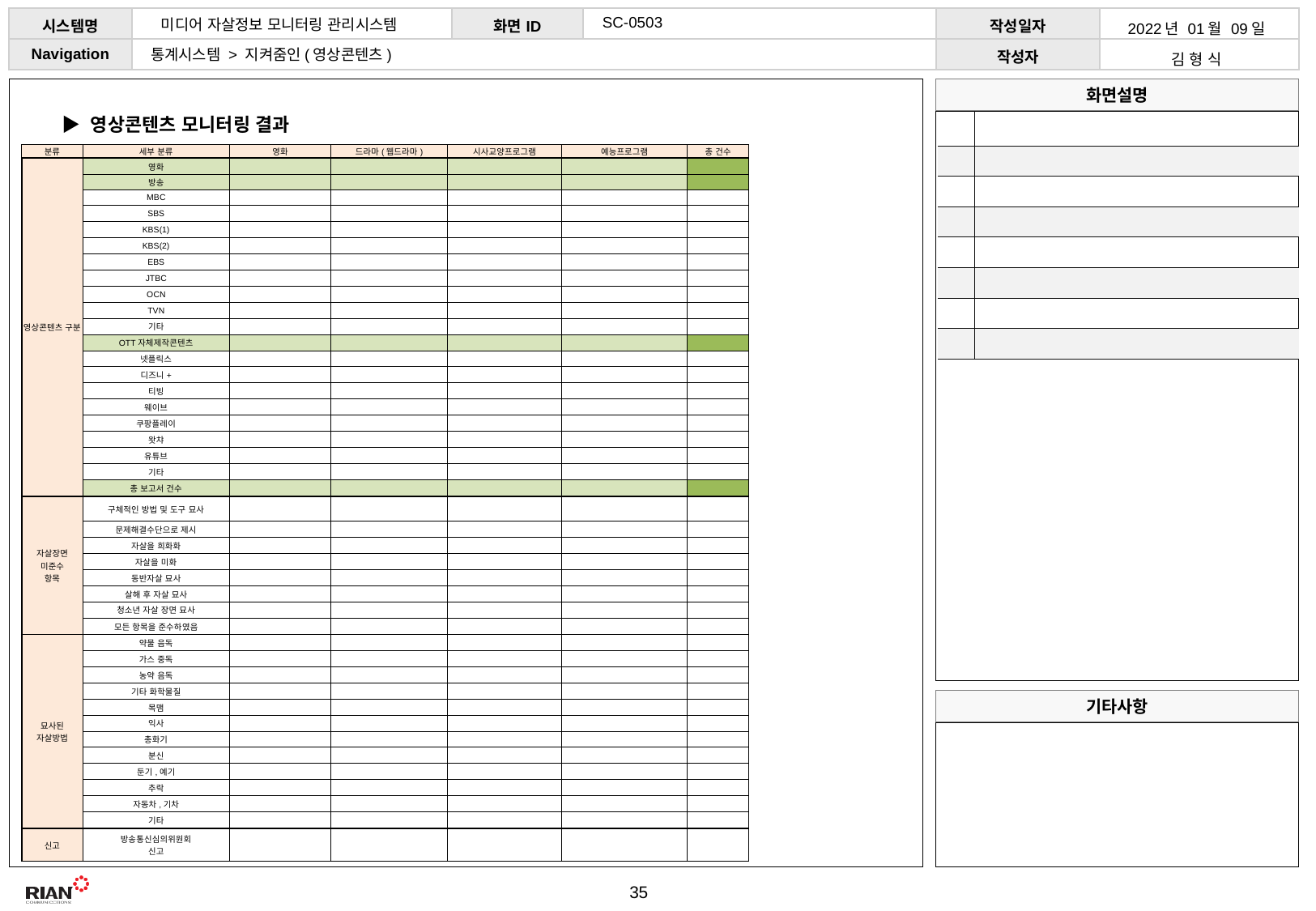

SC-0503
미디어 자살정보 모니터링 관리시스템
| 2022년 01월 09일 |
| --- |
| 김 형 식 |
통계시스템 > 지켜줌인(영상콘텐츠)
▶ 영상콘텐츠 모니터링 결과
|  |  |
| --- | --- |
|  |  |
|  |  |
|  |  |
|  |  |
|  |  |
|  |  |
|  |  |
| 분류 | 세부 분류 | 영화 | 드라마(웹드라마) | 시사교양프로그램 | 예능프로그램 | 총 건수 |
| --- | --- | --- | --- | --- | --- | --- |
| 영상콘텐츠 구분 | 영화 |  |  |  |  |  |
|  | 방송 |  |  |  |  |  |
|  | MBC |  |  |  |  |  |
|  | SBS |  |  |  |  |  |
|  | KBS(1) |  |  |  |  |  |
|  | KBS(2) |  |  |  |  |  |
|  | EBS |  |  |  |  |  |
|  | JTBC |  |  |  |  |  |
|  | OCN |  |  |  |  |  |
|  | TVN |  |  |  |  |  |
|  | 기타 |  |  |  |  |  |
|  | OTT자체제작콘텐츠 |  |  |  |  |  |
|  | 넷플릭스 |  |  |  |  |  |
|  | 디즈니+ |  |  |  |  |  |
|  | 티빙 |  |  |  |  |  |
|  | 웨이브 |  |  |  |  |  |
|  | 쿠팡플레이 |  |  |  |  |  |
|  | 왓챠 |  |  |  |  |  |
|  | 유튜브 |  |  |  |  |  |
|  | 기타 |  |  |  |  |  |
|  | 총 보고서 건수 |  |  |  |  |  |
| 자살장면 미준수 항목 | 구체적인 방법 및 도구 묘사 |  |  |  |  |  |
|  | 문제해결수단으로 제시 |  |  |  |  |  |
|  | 자살을 희화화 |  |  |  |  |  |
|  | 자살을 미화 |  |  |  |  |  |
|  | 동반자살 묘사 |  |  |  |  |  |
|  | 살해 후 자살 묘사 |  |  |  |  |  |
|  | 청소년 자살 장면 묘사 |  |  |  |  |  |
|  | 모든 항목을 준수하였음 |  |  |  |  |  |
| 묘사된 자살방법 | 약물 음독 |  |  |  |  |  |
|  | 가스 중독 |  |  |  |  |  |
|  | 농약 음독 |  |  |  |  |  |
|  | 기타 화학물질 |  |  |  |  |  |
|  | 목맴 |  |  |  |  |  |
|  | 익사 |  |  |  |  |  |
|  | 총화기 |  |  |  |  |  |
|  | 분신 |  |  |  |  |  |
|  | 둔기,예기 |  |  |  |  |  |
|  | 추락 |  |  |  |  |  |
|  | 자동차,기차 |  |  |  |  |  |
|  | 기타 |  |  |  |  |  |
| 신고 | 방송통신심의위원회 신고 |  |  |  |  |  |